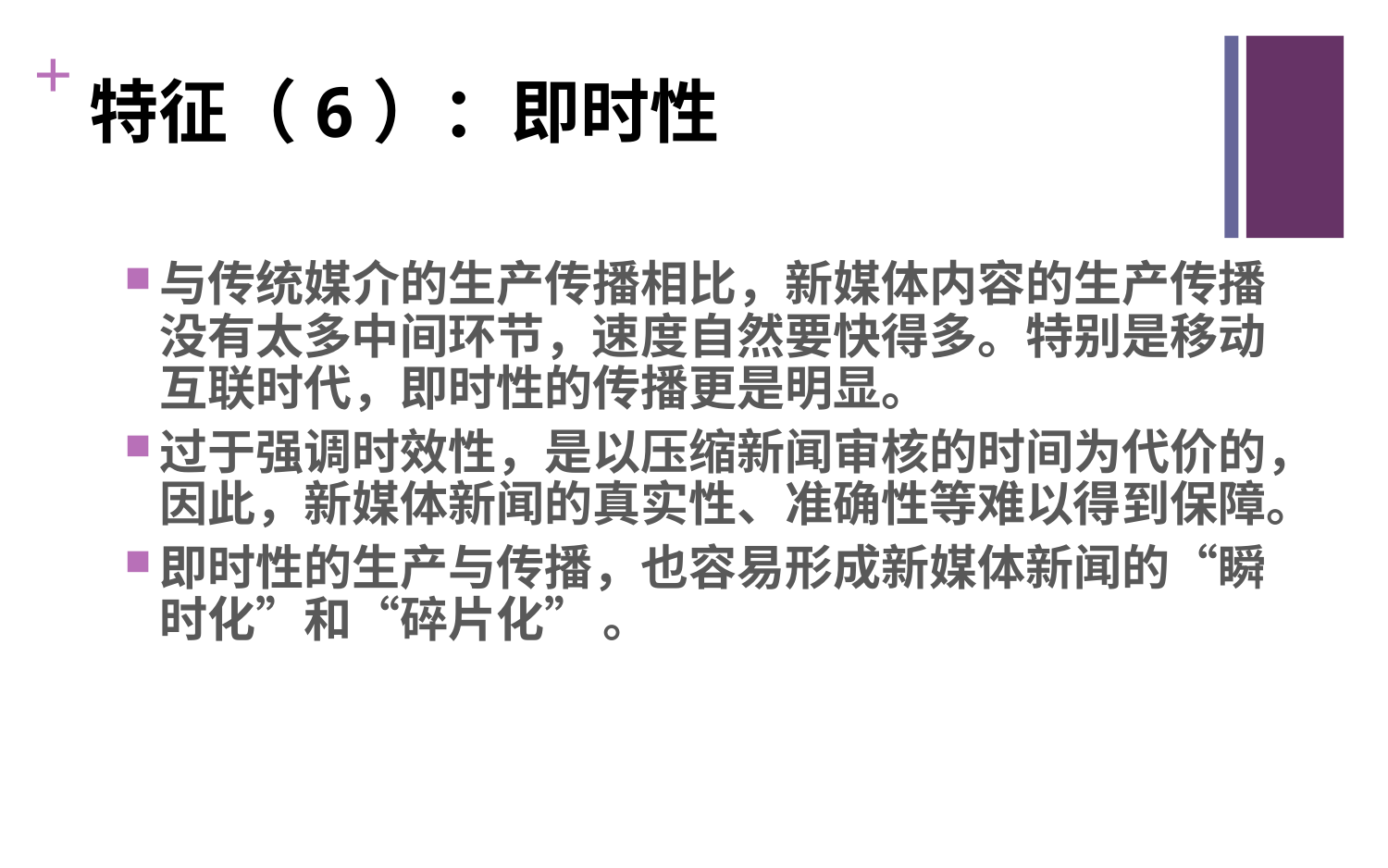

# 特征（6）：即时性
与传统媒介的生产传播相比，新媒体内容的生产传播没有太多中间环节，速度自然要快得多。特别是移动互联时代，即时性的传播更是明显。
过于强调时效性，是以压缩新闻审核的时间为代价的，因此，新媒体新闻的真实性、准确性等难以得到保障。
即时性的生产与传播，也容易形成新媒体新闻的“瞬时化”和“碎片化” 。